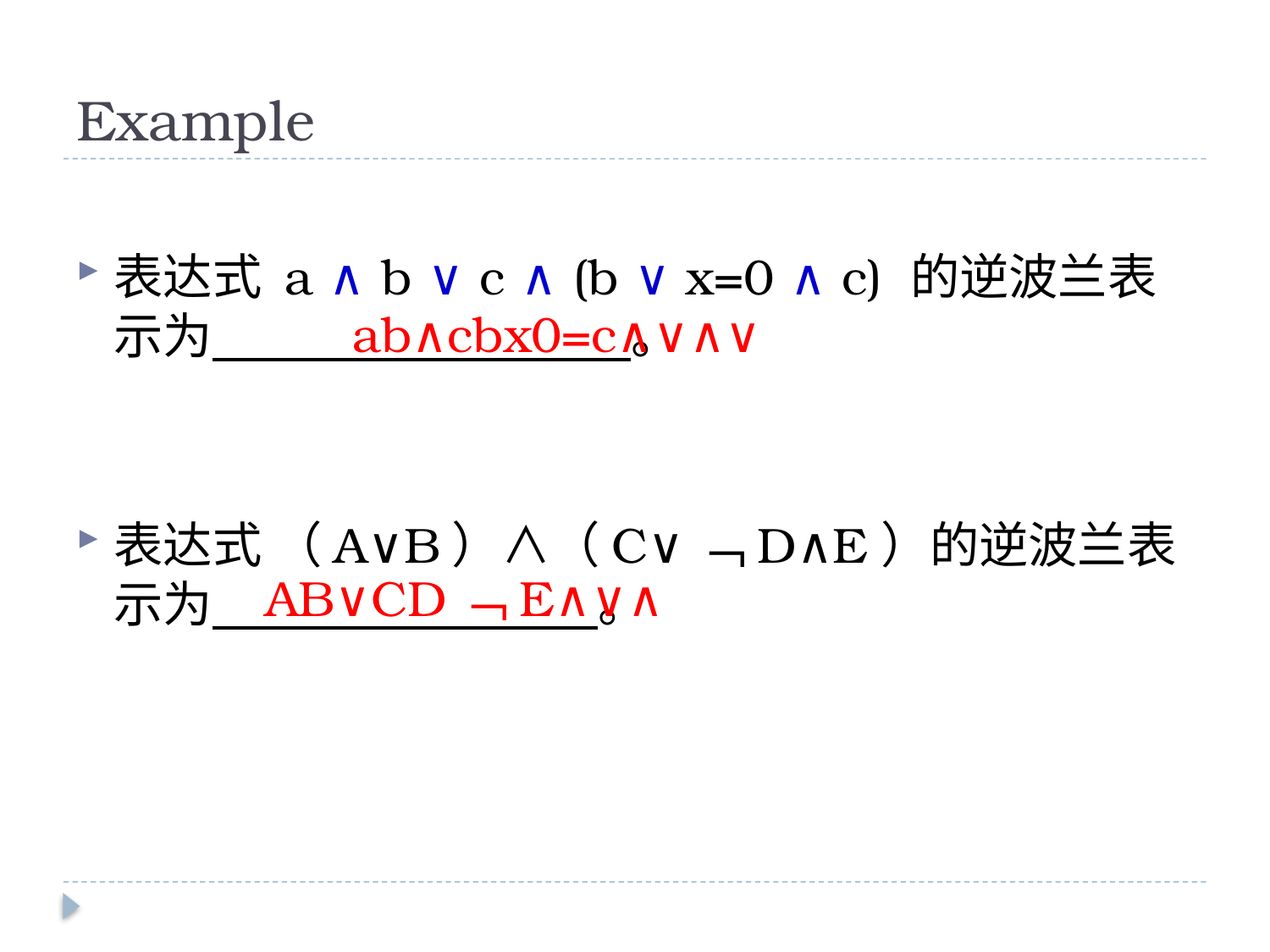

# Example

表达式 a ∧ b ∨ c ∧ (b ∨ x=0 ∧ c) 的逆波兰表示为                                      。

表达式 （A∨B）∧（C∨﹁D∧E）的逆波兰表示为                                   。

ab∧cbx0=c∧∨∧∨
AB∨CD﹁E∧∨∧
11